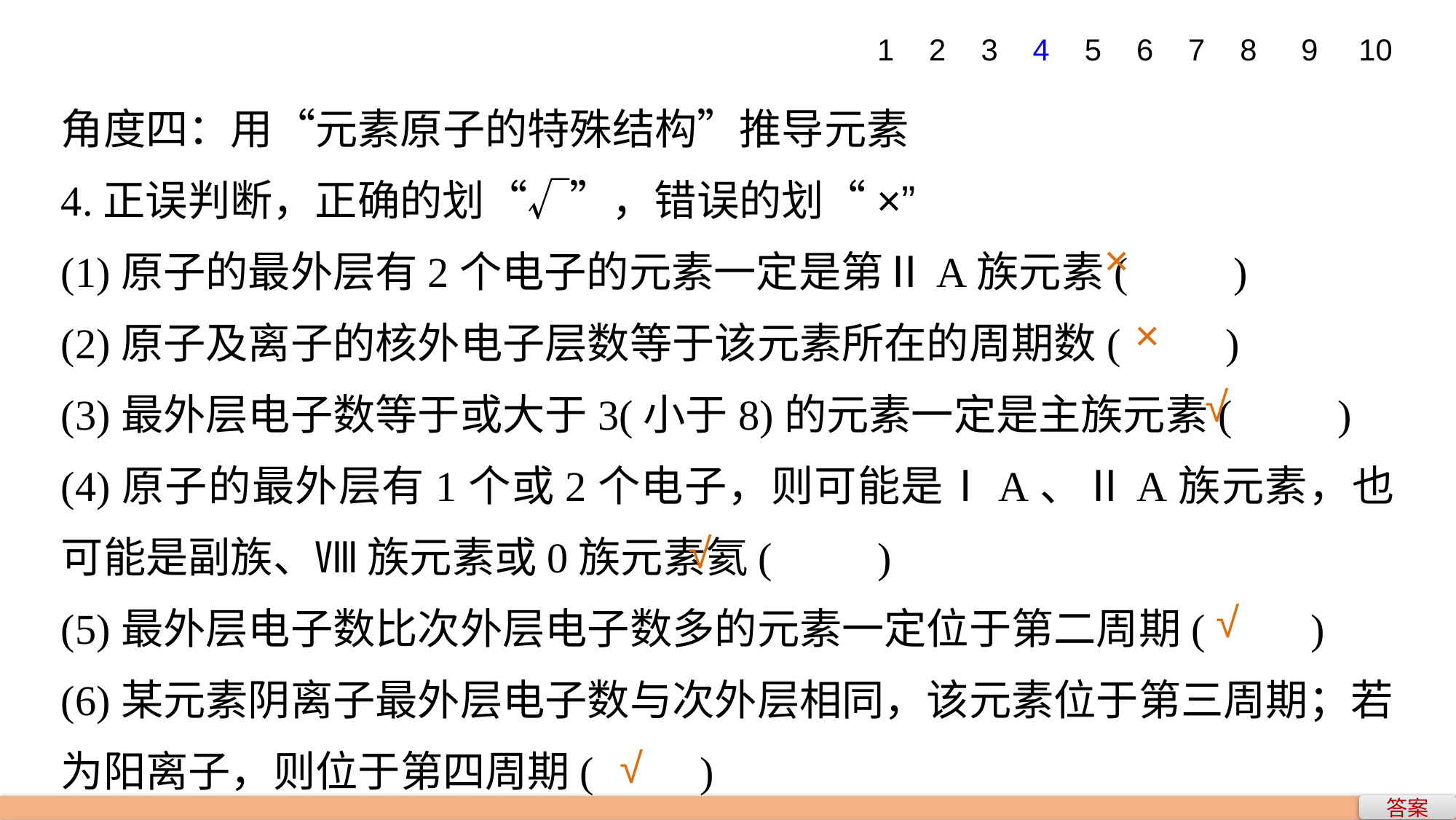

1
2
3
4
5
6
7
8
9
10
角度四：用“元素原子的特殊结构”推导元素
4.正误判断，正确的划“√”，错误的划“×”
(1)原子的最外层有2个电子的元素一定是第ⅡA族元素(　　)
(2)原子及离子的核外电子层数等于该元素所在的周期数(　　)
(3)最外层电子数等于或大于3(小于8)的元素一定是主族元素(　　)
(4)原子的最外层有1个或2个电子，则可能是ⅠA、ⅡA族元素，也可能是副族、Ⅷ 族元素或0族元素氦(　　)
(5)最外层电子数比次外层电子数多的元素一定位于第二周期(　　)
(6)某元素阴离子最外层电子数与次外层相同，该元素位于第三周期；若为阳离子，则位于第四周期(　　)
×
×
√
√
√
√
答案